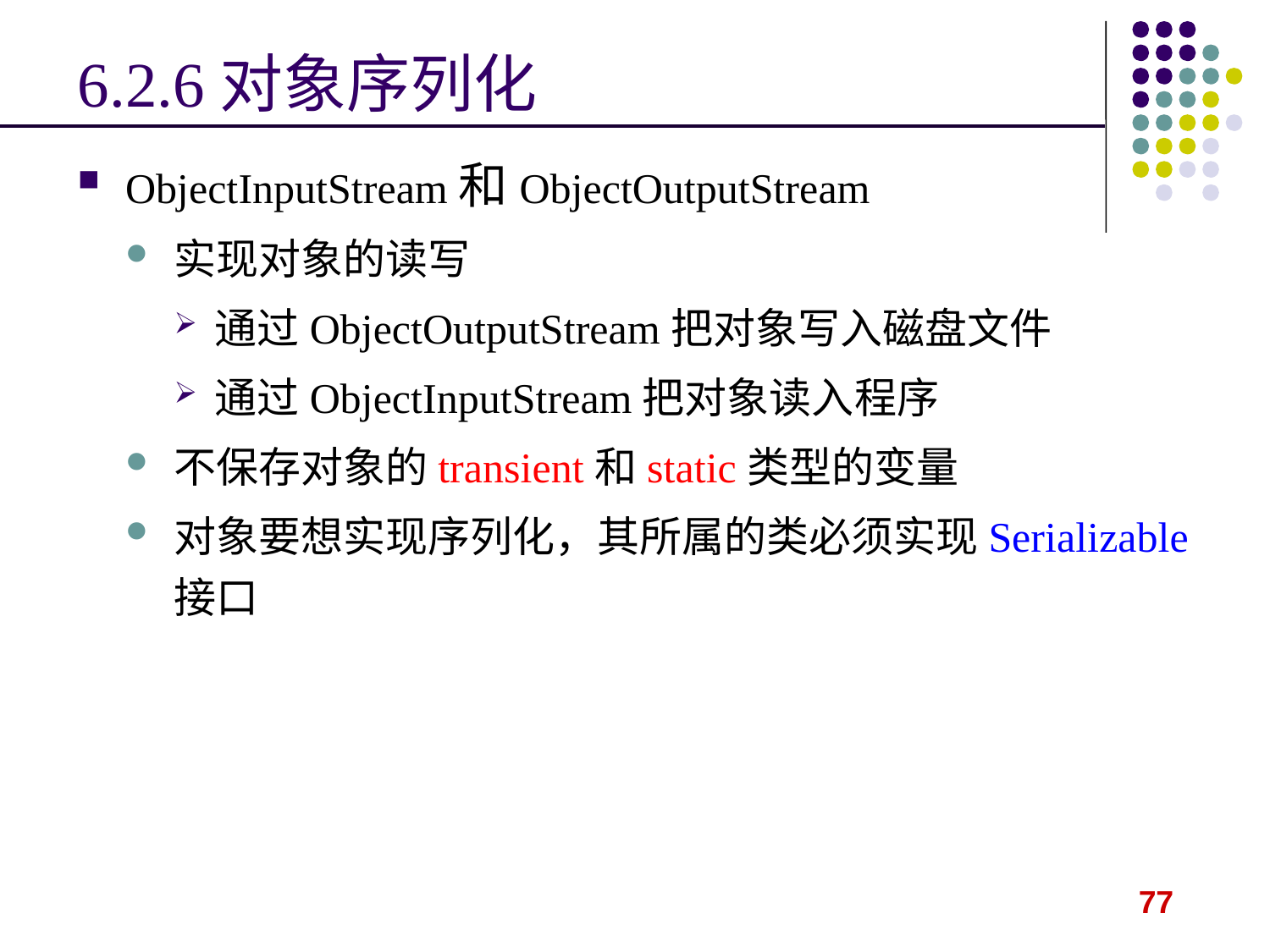

# 6.2.6对象序列化
ObjectInputStream和ObjectOutputStream
实现对象的读写
通过ObjectOutputStream把对象写入磁盘文件
通过ObjectInputStream把对象读入程序
不保存对象的transient和static类型的变量
对象要想实现序列化，其所属的类必须实现Serializable接口